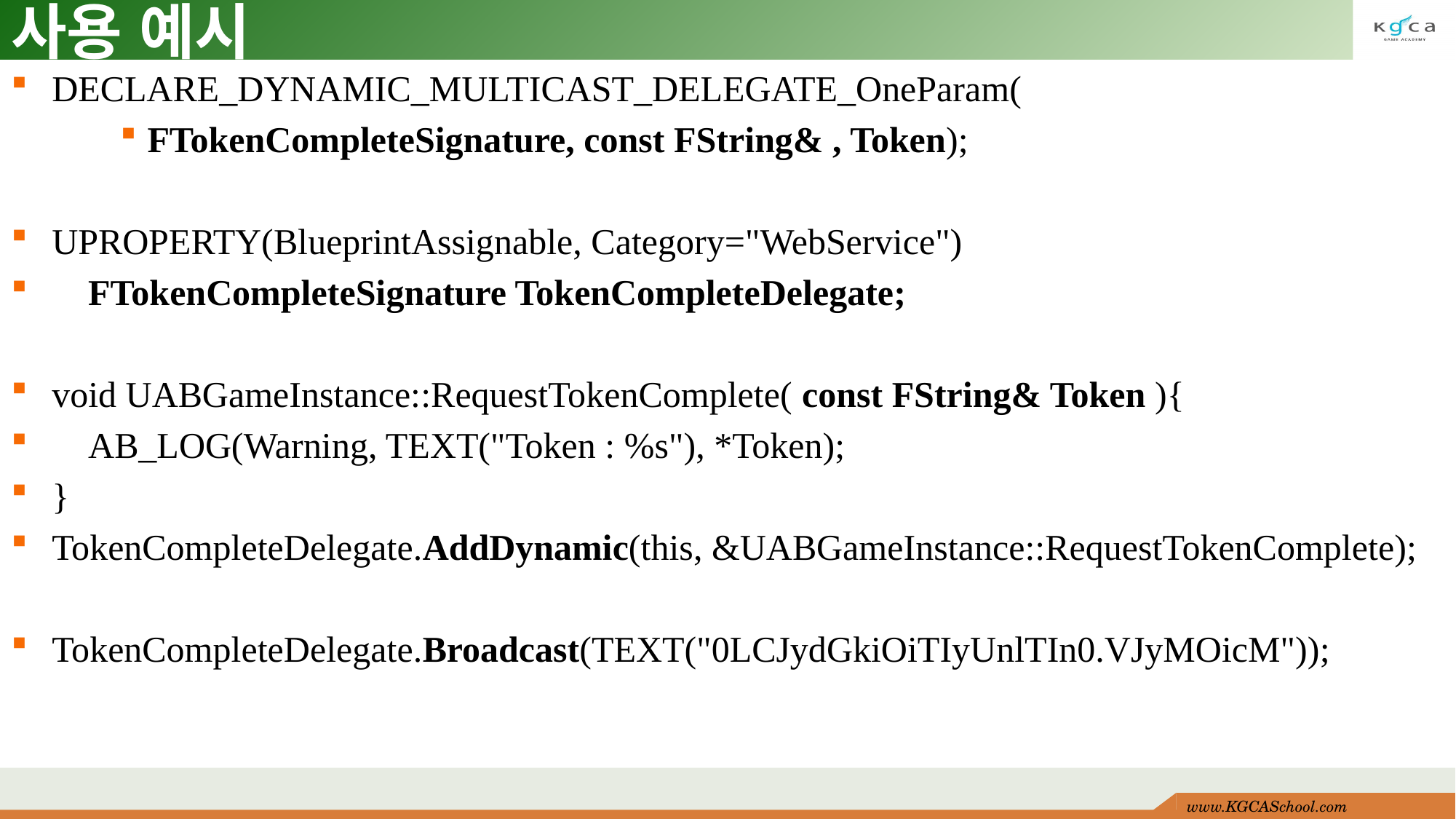

# 사용 예시
DECLARE_DYNAMIC_MULTICAST_DELEGATE_OneParam(
FTokenCompleteSignature, const FString& , Token);

UPROPERTY(BlueprintAssignable, Category="WebService")
    FTokenCompleteSignature TokenCompleteDelegate;

void UABGameInstance::RequestTokenComplete( const FString& Token ){
    AB_LOG(Warning, TEXT("Token : %s"), *Token);
}
TokenCompleteDelegate.AddDynamic(this, &UABGameInstance::RequestTokenComplete);

TokenCompleteDelegate.Broadcast(TEXT("0LCJydGkiOiTIyUnlTIn0.VJyMOicM"));